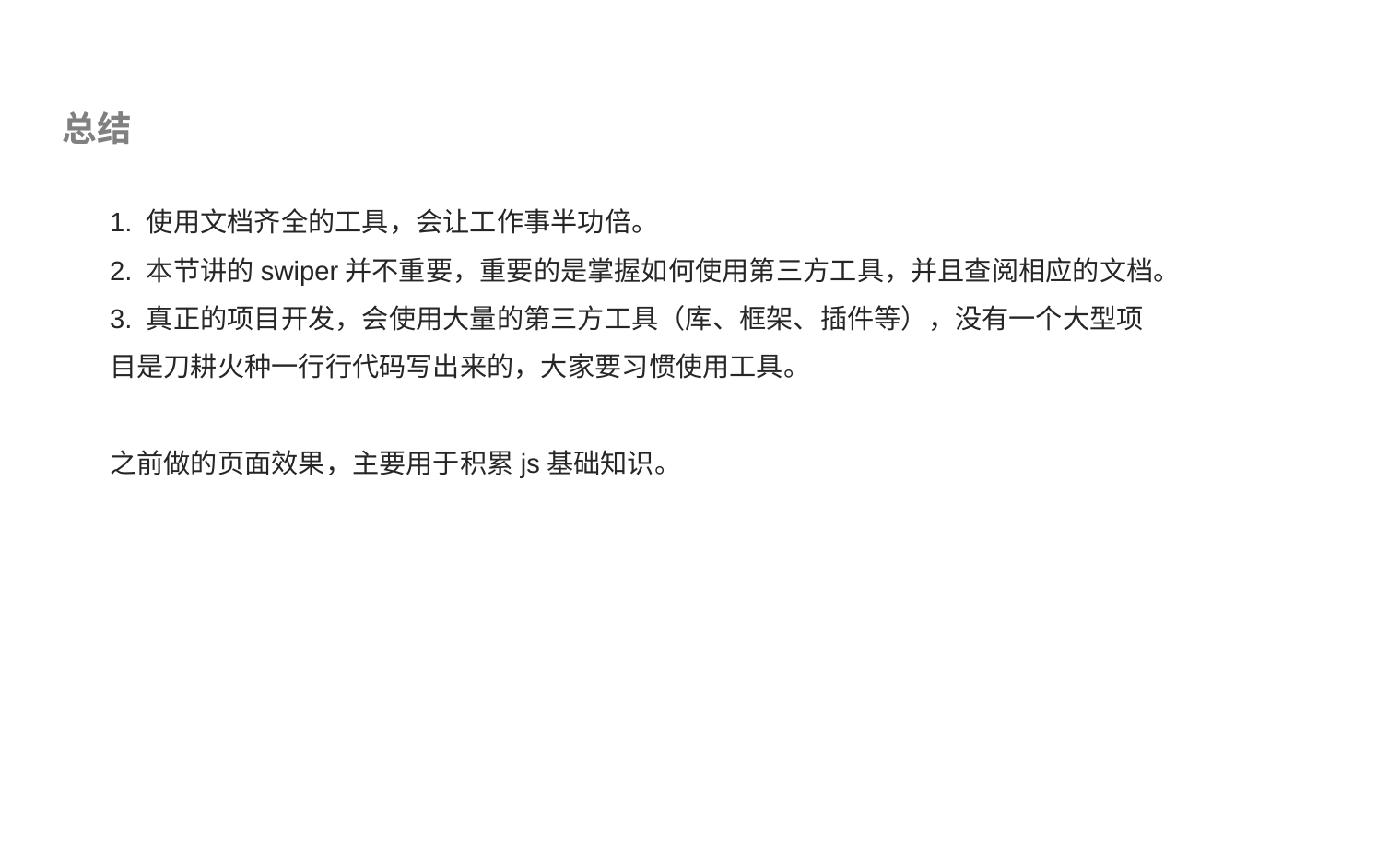

总结
1. 使用文档齐全的工具，会让工作事半功倍。
2. 本节讲的swiper并不重要，重要的是掌握如何使用第三方工具，并且查阅相应的文档。
3. 真正的项目开发，会使用大量的第三方工具（库、框架、插件等），没有一个大型项目是刀耕火种一行行代码写出来的，大家要习惯使用工具。

之前做的页面效果，主要用于积累js基础知识。